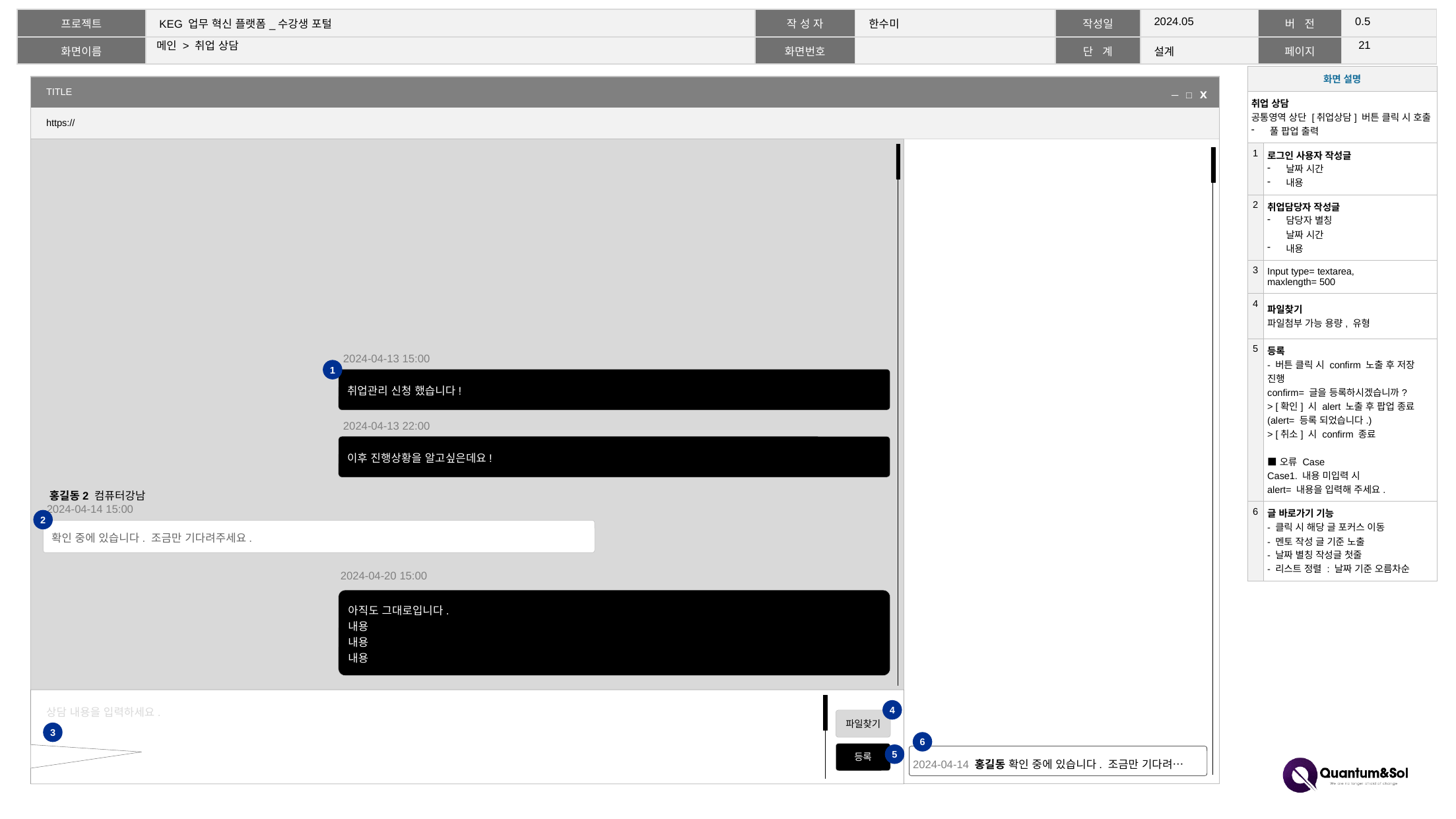

21

# 메인 > 취업 상담
| 화면 설명 |  |
| --- | --- |
| 취업 상담 공통영역 상단 [취업상담] 버튼 클릭 시 호출 풀 팝업 출력 |  |
| 1 | 로그인 사용자 작성글 날짜 시간 내용 |
| 2 | 취업담당자 작성글 담당자 별칭 날짜 시간 내용 |
| 3 | Input type= textarea, maxlength= 500 |
| 4 | 파일찾기 파일첨부 가능 용량, 유형 |
| 5 | 등록 - 버튼 클릭 시 confirm 노출 후 저장 진행 confirm= 글을 등록하시겠습니까? > [확인] 시 alert 노출 후 팝업 종료 (alert= 등록 되었습니다.) > [취소] 시 confirm 종료 ■ 오류 Case Case1. 내용 미입력 시 alert= 내용을 입력해 주세요. |
| 6 | 글 바로가기 기능 - 클릭 시 해당 글 포커스 이동 - 멘토 작성 글 기준 노출 - 날짜 별칭 작성글 첫줄 - 리스트 정렬 : 날짜 기준 오름차순 |
| TITLE |
| --- |
| https:// |

─   □   Ⅹ

2024-04-13 15:00
1
취업관리 신청 했습니다!
2024-04-13 22:00
이후 진행상황을 알고싶은데요!
 홍길동2 컴퓨터강남
 2024-04-14 15:00
2
확인 중에 있습니다. 조금만 기다려주세요.
2024-04-20 15:00
아직도 그대로입니다.
내용
내용
내용
상담 내용을 입력하세요.

4
파일찾기
3
6
등록
5
 2024-04-14 홍길동 확인 중에 있습니다. 조금만 기다려…